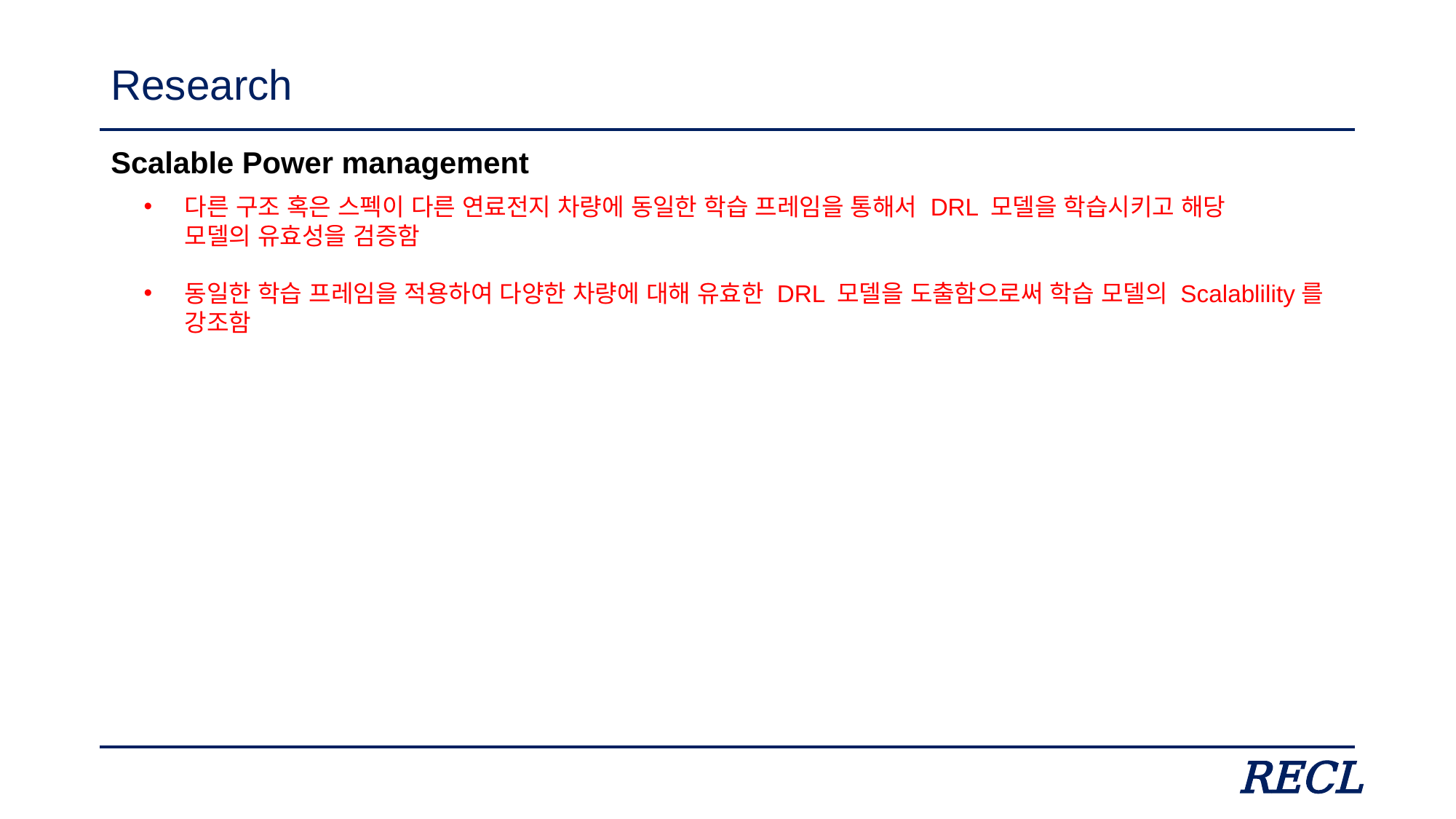

# Research
Scalable Power management

다른 구조 혹은 스펙이 다른 연료전지 차량에 동일한 학습 프레임을 통해서 DRL 모델을 학습시키고 해당
모델의 유효성을 검증함

동일한 학습 프레임을 적용하여 다양한 차량에 대해 유효한 DRL 모델을 도출함으로써 학습 모델의 Scalablility를 강조함
RECL